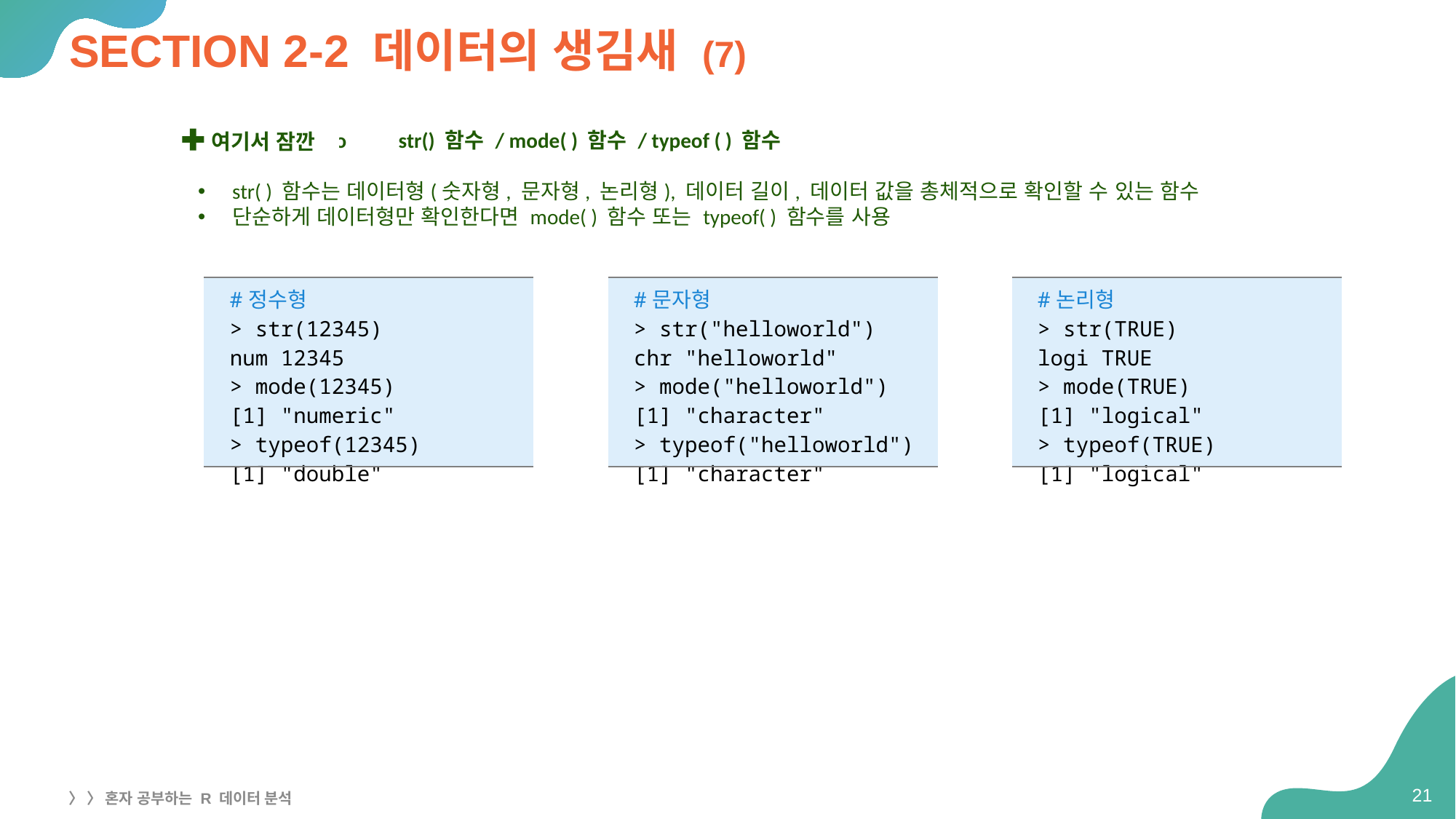

# SECTION 2-2 데이터의 생김새 (7)
str ( ) 함수 / mo           str() 함수 / mode( ) 함수 / typeof ( ) 함수

str( ) 함수는 데이터형(숫자형, 문자형, 논리형), 데이터 길이, 데이터 값을 총체적으로 확인할 수 있는 함수
단순하게 데이터형만 확인한다면 mode( ) 함수 또는 typeof( ) 함수를 사용
여기서 잠깐

| #정수형 > str(12345) num 12345 > mode(12345) [1] "numeric" > typeof(12345) [1] "double" |
| --- |
| #문자형 > str("helloworld") chr "helloworld" > mode("helloworld") [1] "character" > typeof("helloworld") [1] "character" |
| --- |
| #논리형 > str(TRUE) logi TRUE > mode(TRUE) [1] "logical" > typeof(TRUE) [1] "logical" |
| --- |
21
〉 〉 혼자 공부하는 R 데이터 분석